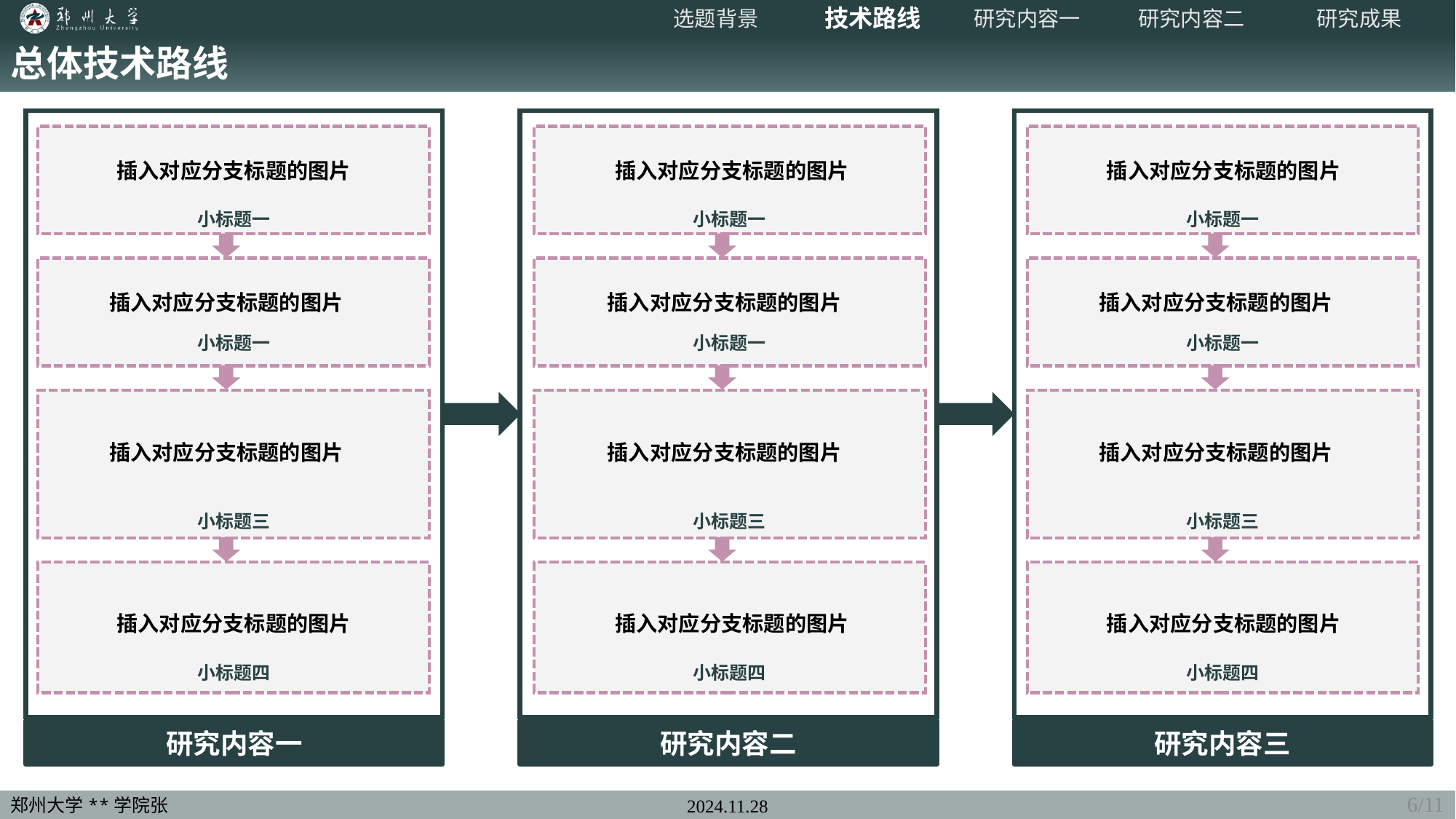

选题背景
技术路线
研究内容一
研究内容二
研究成果
总体技术路线

插入对应分支标题的图片
插入对应分支标题的图片
插入对应分支标题的图片
小标题一
小标题一
小标题一

插入对应分支标题的图片
插入对应分支标题的图片
插入对应分支标题的图片
小标题一
小标题一
小标题一

插入对应分支标题的图片
插入对应分支标题的图片
插入对应分支标题的图片
小标题三
小标题三
小标题三

插入对应分支标题的图片
插入对应分支标题的图片
插入对应分支标题的图片
小标题四
小标题四
小标题四
研究内容一
研究内容二
研究内容三
6/11